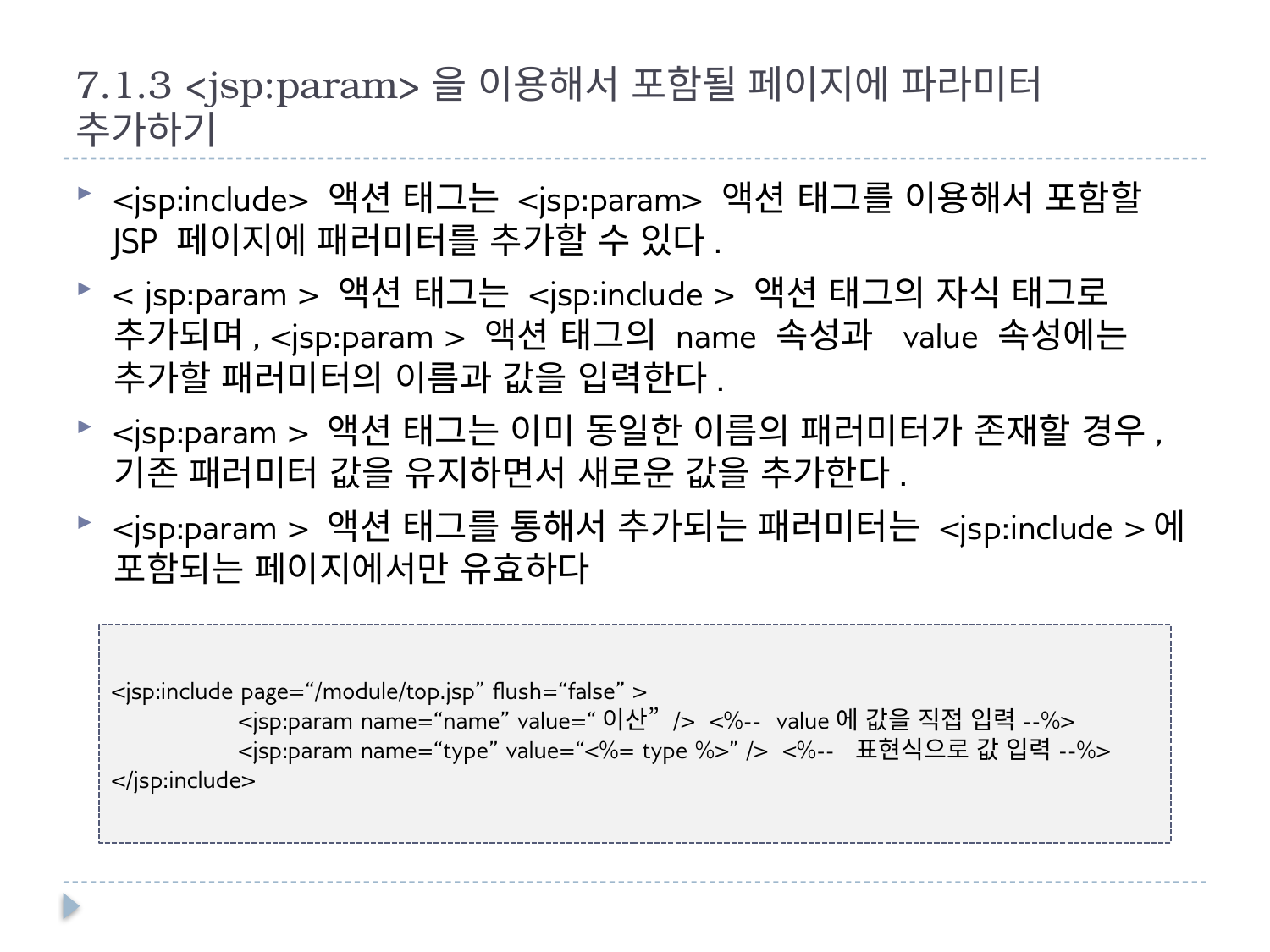

# 7.1.3 <jsp:param>을 이용해서 포함될 페이지에 파라미터 추가하기
<jsp:include> 액션 태그는 <jsp:param> 액션 태그를 이용해서 포함할 JSP 페이지에 패러미터를 추가할 수 있다.
< jsp:param > 액션 태그는 <jsp:include > 액션 태그의 자식 태그로 추가되며, <jsp:param > 액션 태그의 name 속성과  value 속성에는 추가할 패러미터의 이름과 값을 입력한다.
<jsp:param > 액션 태그는 이미 동일한 이름의 패러미터가 존재할 경우, 기존 패러미터 값을 유지하면서 새로운 값을 추가한다.
<jsp:param > 액션 태그를 통해서 추가되는 패러미터는 <jsp:include >에 포함되는 페이지에서만 유효하다
<jsp:include page=“/module/top.jsp” flush=“false” >
	<jsp:param name=“name” value=“이산” />  <%--  value에 값을 직접 입력--%>
	<jsp:param name=“type” value=“<%= type %>” />  <%--  표현식으로 값 입력--%>
</jsp:include>